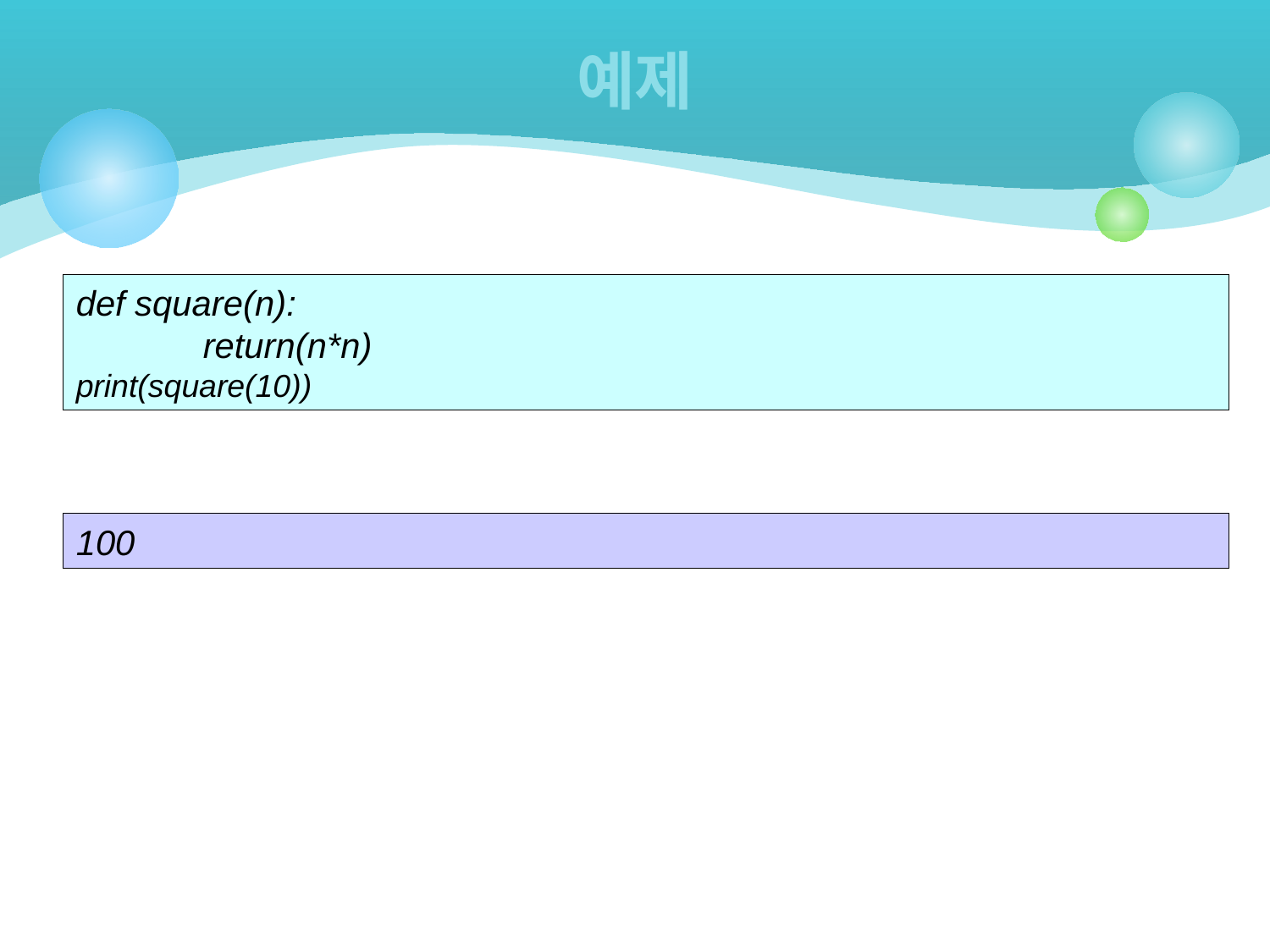

# 예제
def square(n):
	return(n*n)
print(square(10))
100